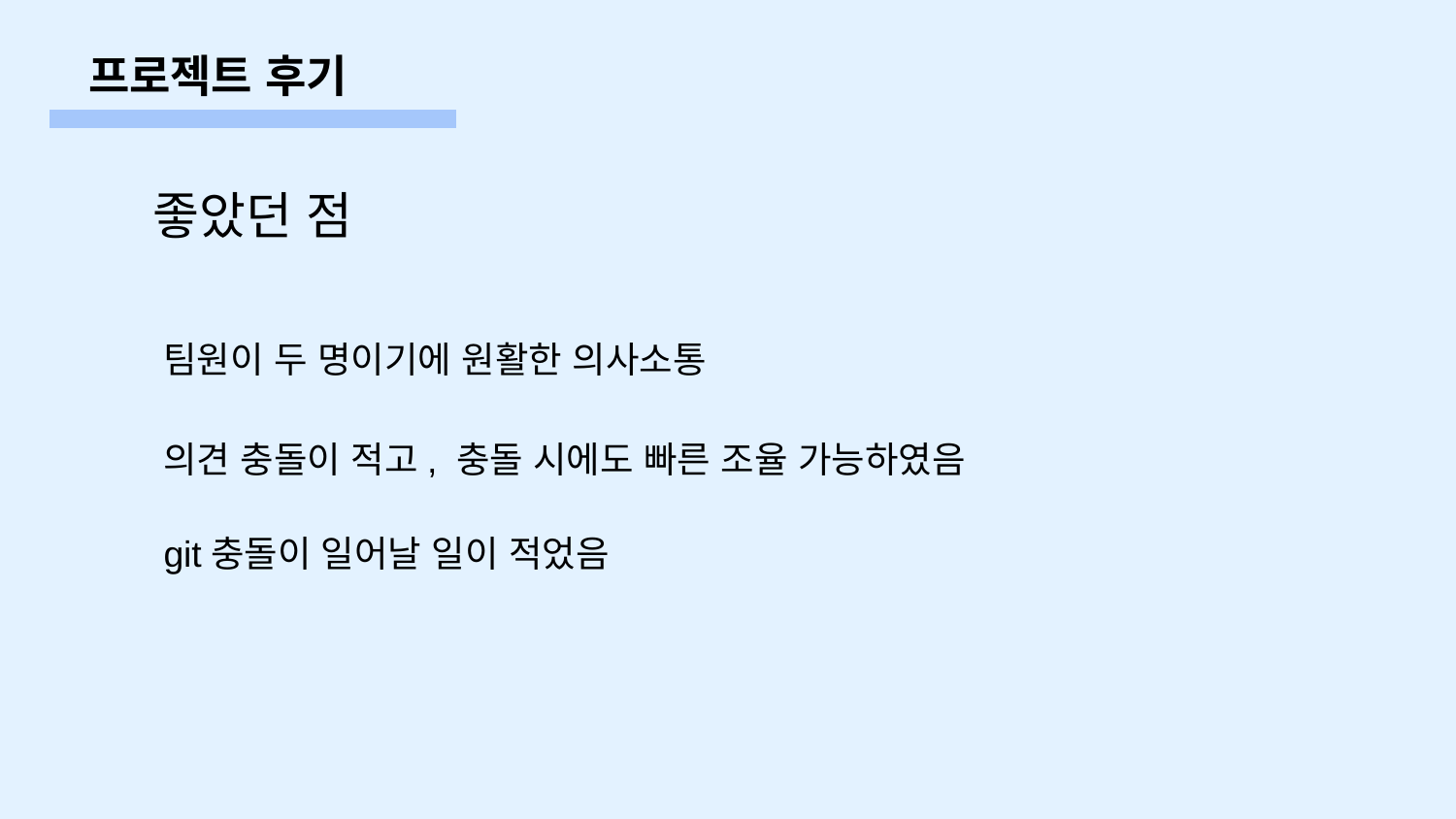

# 프로젝트 후기
좋았던 점

팀원이 두 명이기에 원활한 의사소통

의견 충돌이 적고, 충돌 시에도 빠른 조율 가능하였음

git충돌이 일어날 일이 적었음